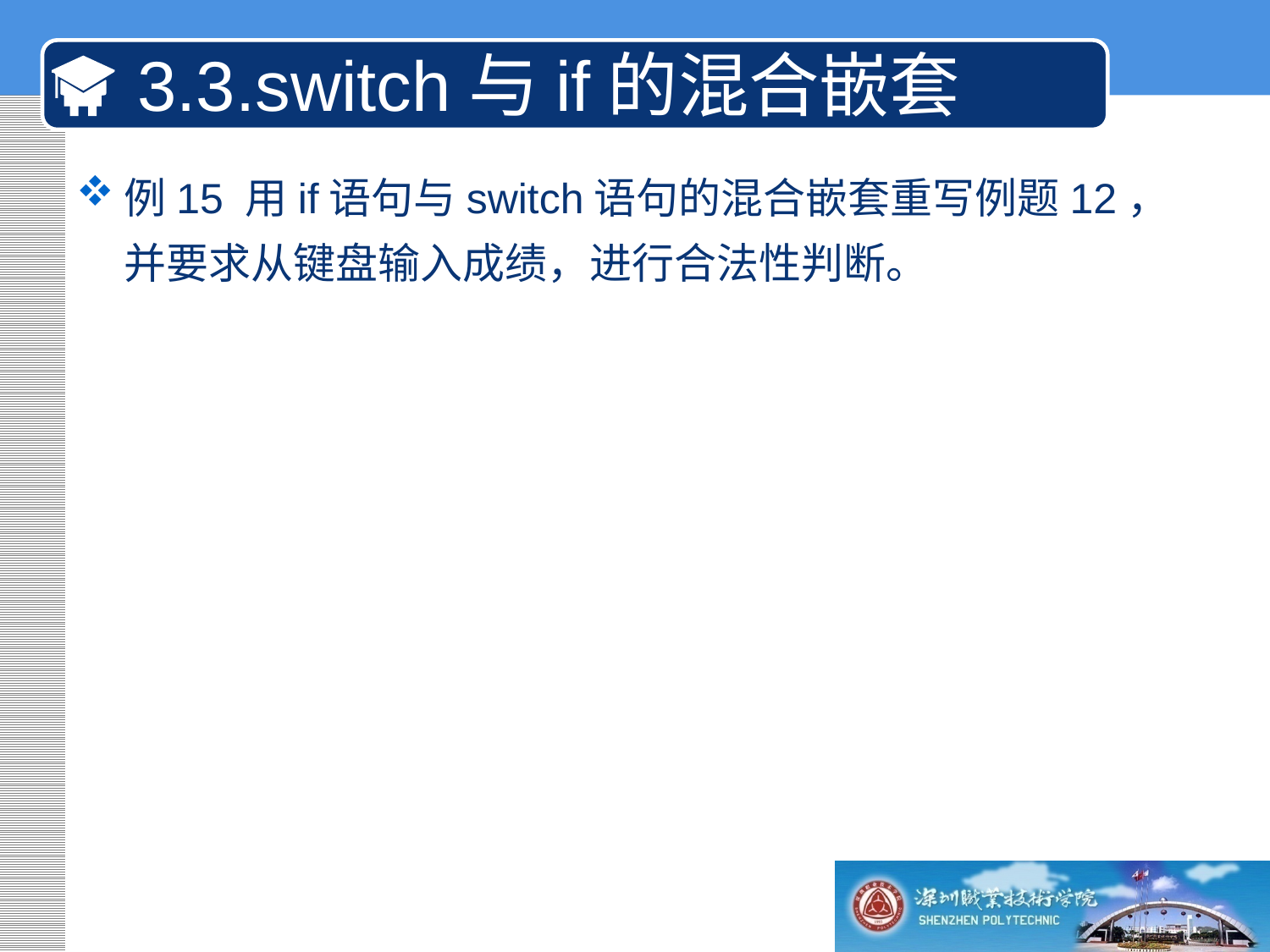

# 3.3.switch与if的混合嵌套
例15 用if语句与switch语句的混合嵌套重写例题12，并要求从键盘输入成绩，进行合法性判断。